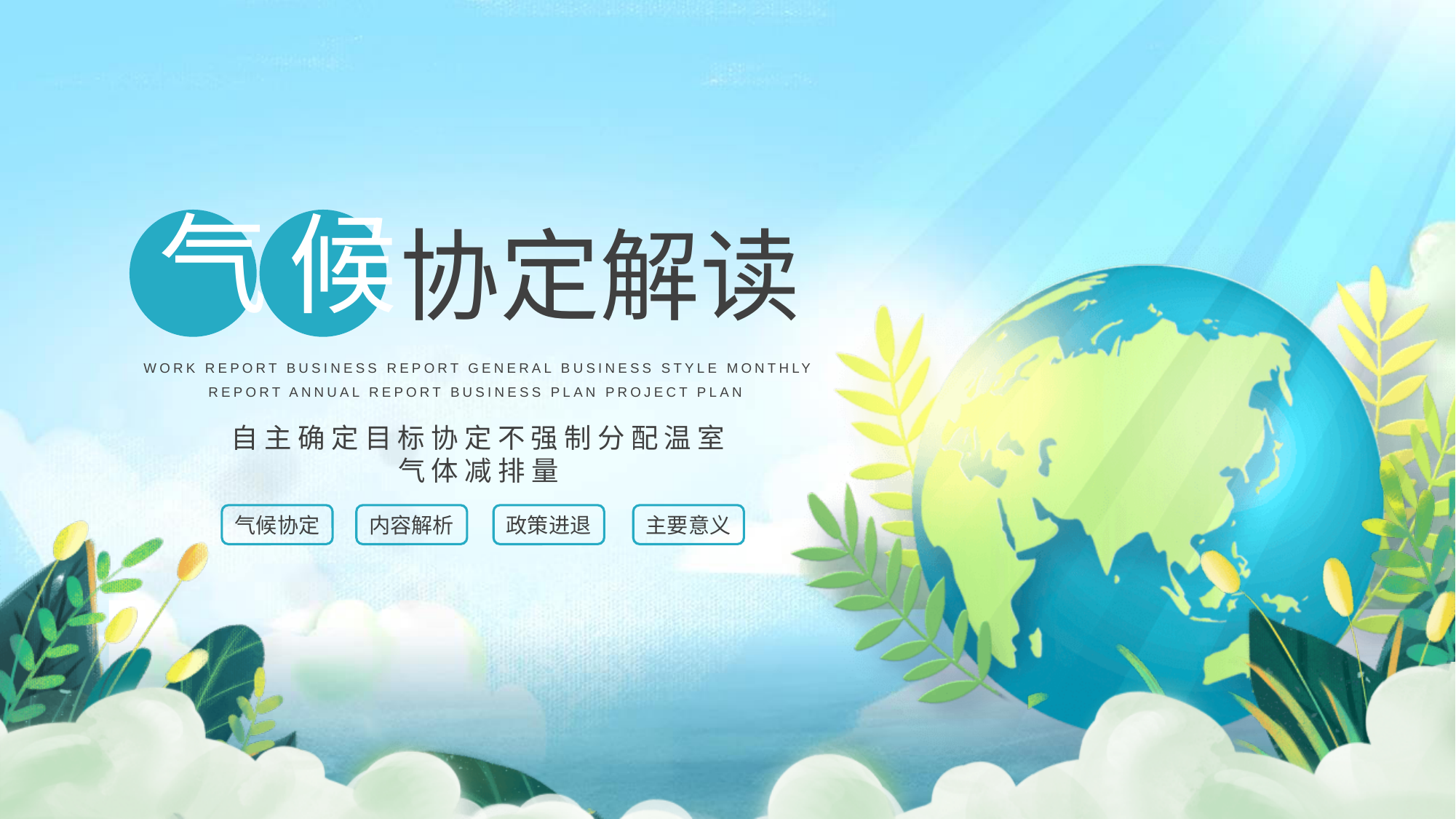

协定解读
气
候
WORK REPORT BUSINESS REPORT GENERAL BUSINESS STYLE MONTHLY REPORT ANNUAL REPORT BUSINESS PLAN PROJECT PLAN
自主确定目标协定不强制分配温室
气体减排量

气候协定
内容解析
政策进退
主要意义